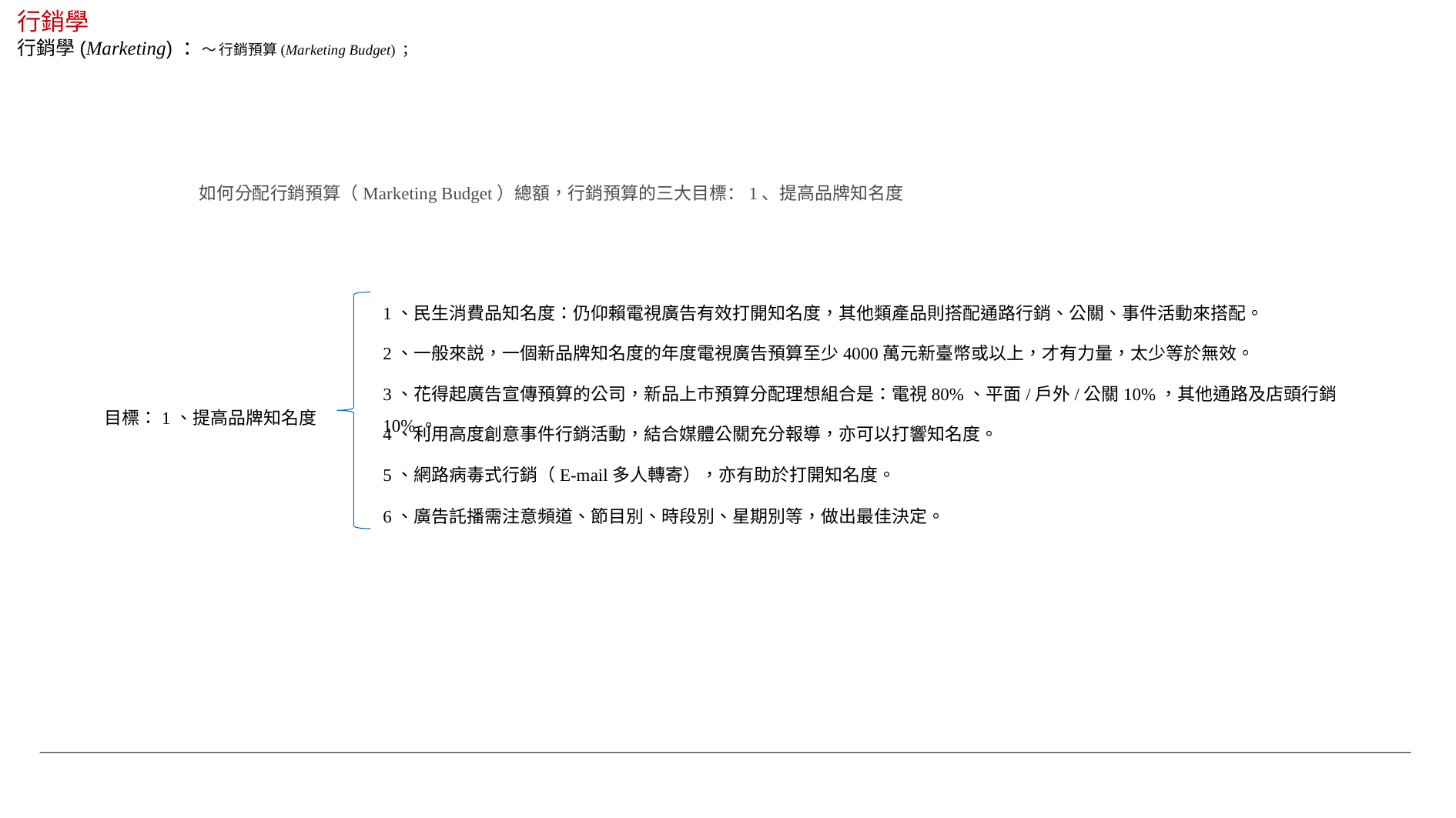

行銷學
行銷學(Marketing) ：～ 行銷預算(Marketing Budget) ；
如何分配行銷預算（Marketing Budget）總額，行銷預算的三大目標：1、提高品牌知名度
1、民生消費品知名度：仍仰賴電視廣告有效打開知名度，其他類產品則搭配通路行銷、公關、事件活動來搭配。

2、一般來説，一個新品牌知名度的年度電視廣告預算至少4000萬元新臺幣或以上，才有力量，太少等於無效。
3、花得起廣告宣傳預算的公司，新品上市預算分配理想組合是：電視80%、平面/戶外/公關10%，其他通路及店頭行銷10%。
目標：1、提高品牌知名度
4、利用高度創意事件行銷活動，結合媒體公關充分報導，亦可以打響知名度。
5、網路病毒式行銷（E-mail多人轉寄），亦有助於打開知名度。
6、廣告託播需注意頻道、節目別、時段別、星期別等，做出最佳決定。